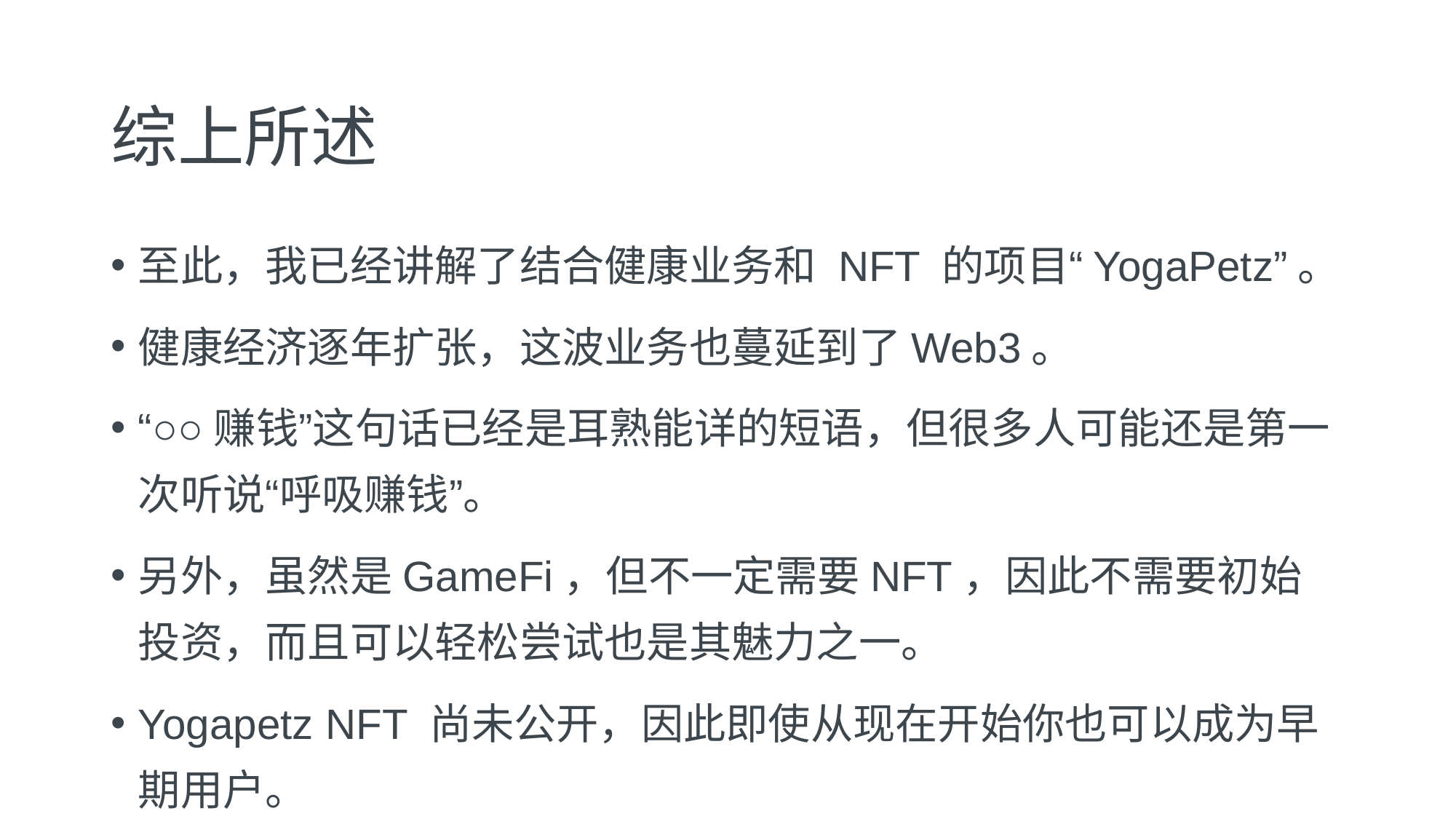

# 综上所述
至此，我已经讲解了结合健康业务和 NFT 的项目“YogaPetz”。
健康经济逐年扩张，这波业务也蔓延到了Web3。
“○○赚钱”这句话已经是耳熟能详的短语，但很多人可能还是第一次听说“呼吸赚钱”。
另外，虽然是GameFi，但不一定需要NFT，因此不需要初始投资，而且可以轻松尝试也是其魅力之一。
Yogapetz NFT 尚未公开，因此即使从现在开始你也可以成为早期用户。
如果你有兴趣，你可能想从加入 Discord 开始。